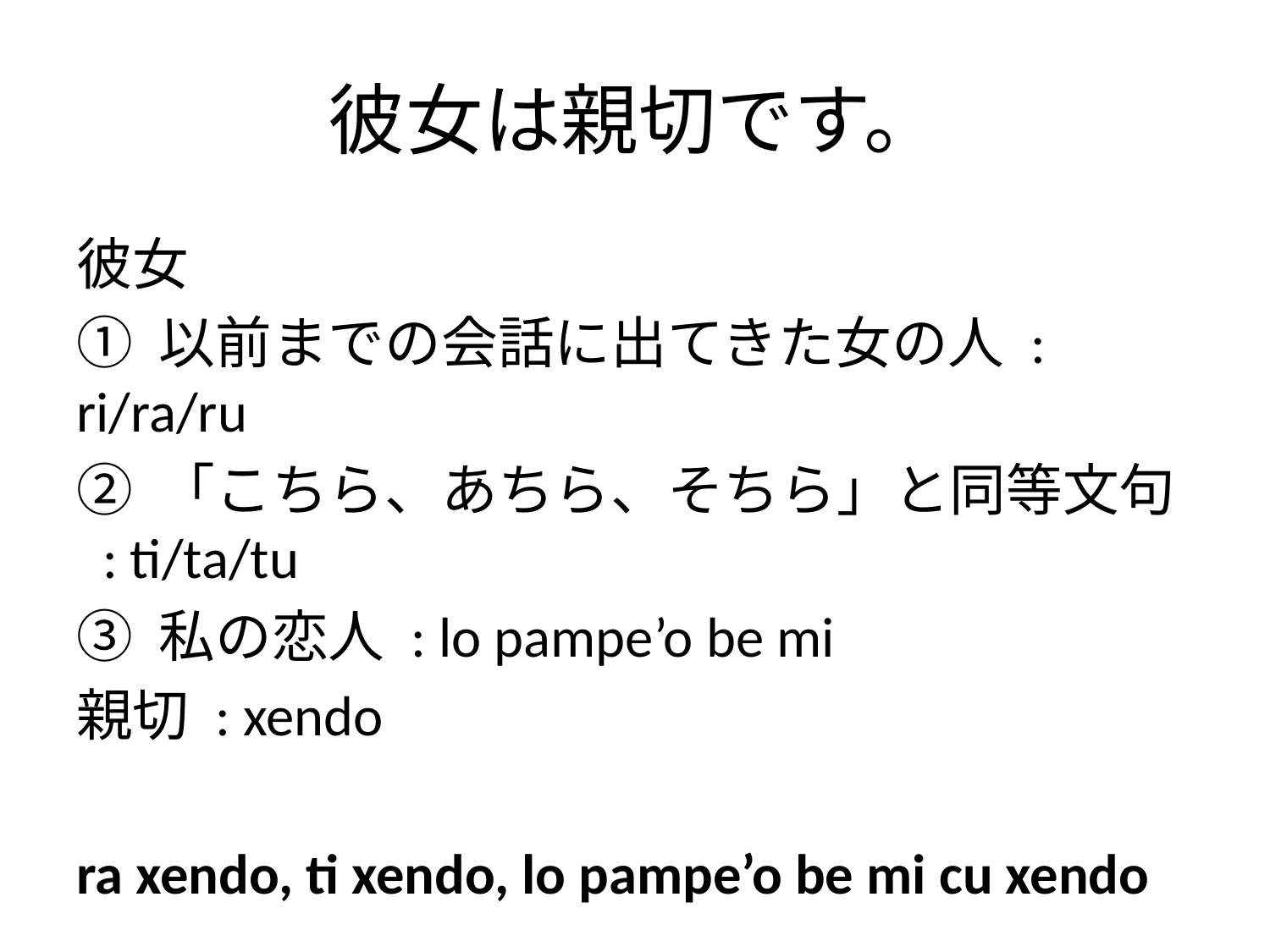

# 彼女は親切です。
彼女
① 以前までの会話に出てきた女の人 : ri/ra/ru
② 「こちら、あちら、そちら」と同等文句 : ti/ta/tu
③ 私の恋人 : lo pampe’o be mi
親切 : xendo

ra xendo, ti xendo, lo pampe’o be mi cu xendo